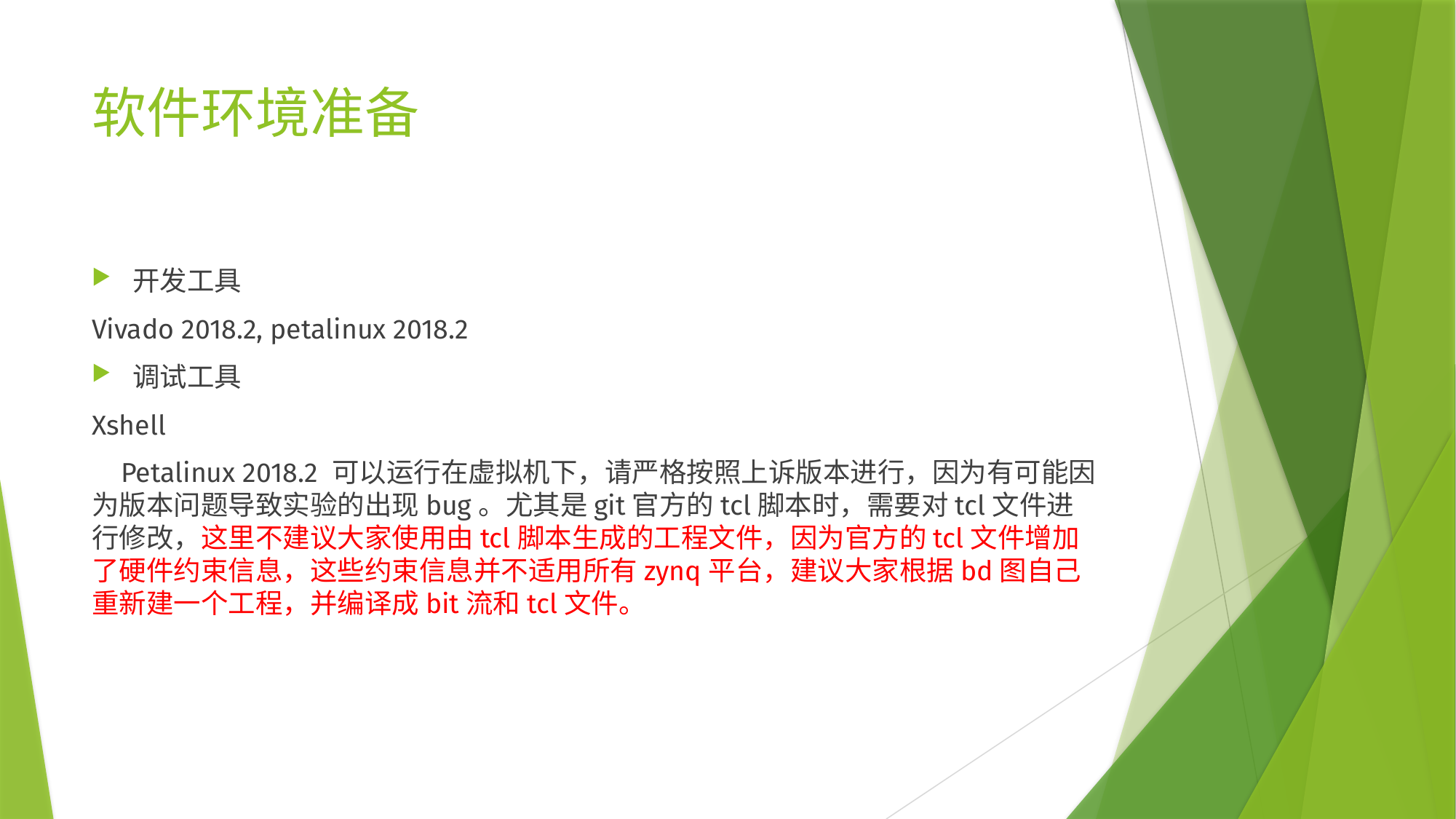

# 软件环境准备
开发工具
Vivado 2018.2, petalinux 2018.2
调试工具
Xshell
    Petalinux 2018.2 可以运行在虚拟机下，请严格按照上诉版本进行，因为有可能因为版本问题导致实验的出现bug。尤其是git官方的tcl脚本时，需要对tcl文件进行修改，这里不建议大家使用由tcl脚本生成的工程文件，因为官方的tcl文件增加了硬件约束信息，这些约束信息并不适用所有zynq平台，建议大家根据bd图自己重新建一个工程，并编译成bit流和tcl文件。